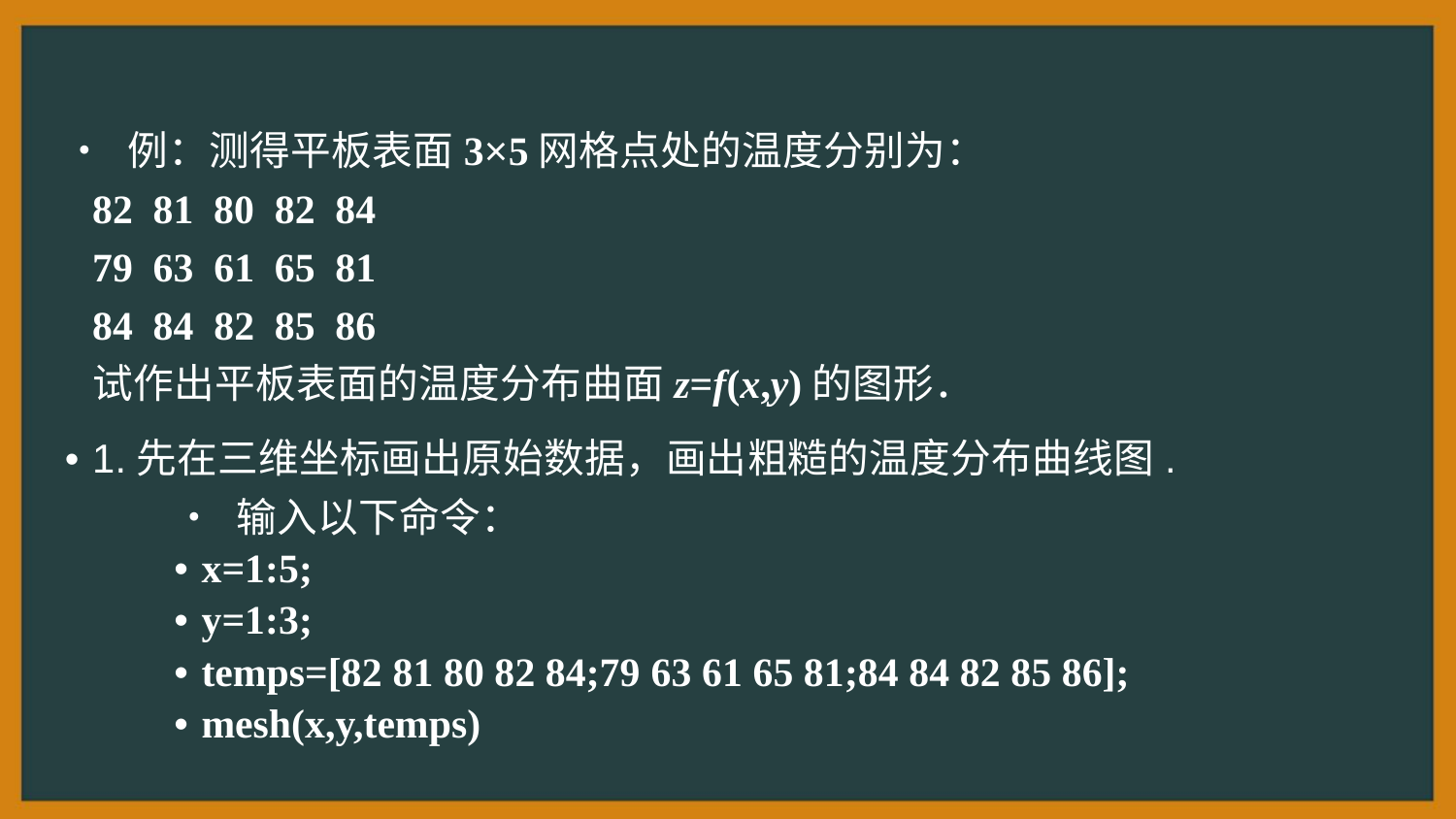

• 例：测得平板表面3×5网格点处的温度分别为：
82 81 80 82 84
79 63 61 65 81
84 84 82 85 86
试作出平板表面的温度分布曲面z=f(x,y)的图形．
• 1.先在三维坐标画出原始数据，画出粗糙的温度分布曲线图.
• 输入以下命令：
• x=1:5;
• y=1:3;
• temps=[82 81 80 82 84;79 63 61 65 81;84 84 82 85 86];
• mesh(x,y,temps)